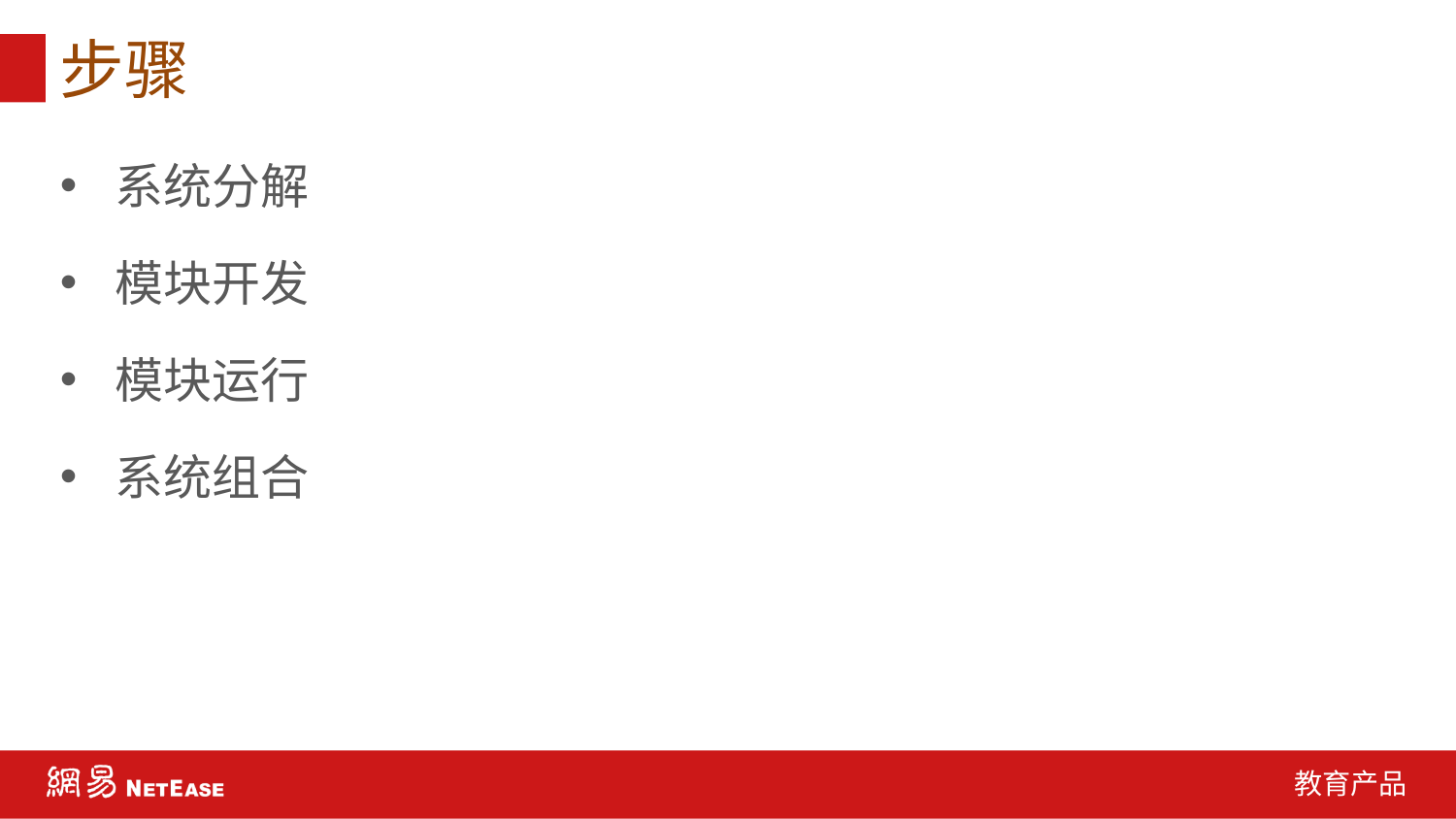

# 步骤
系统分解
模块开发
模块运行
系统组合
教育产品